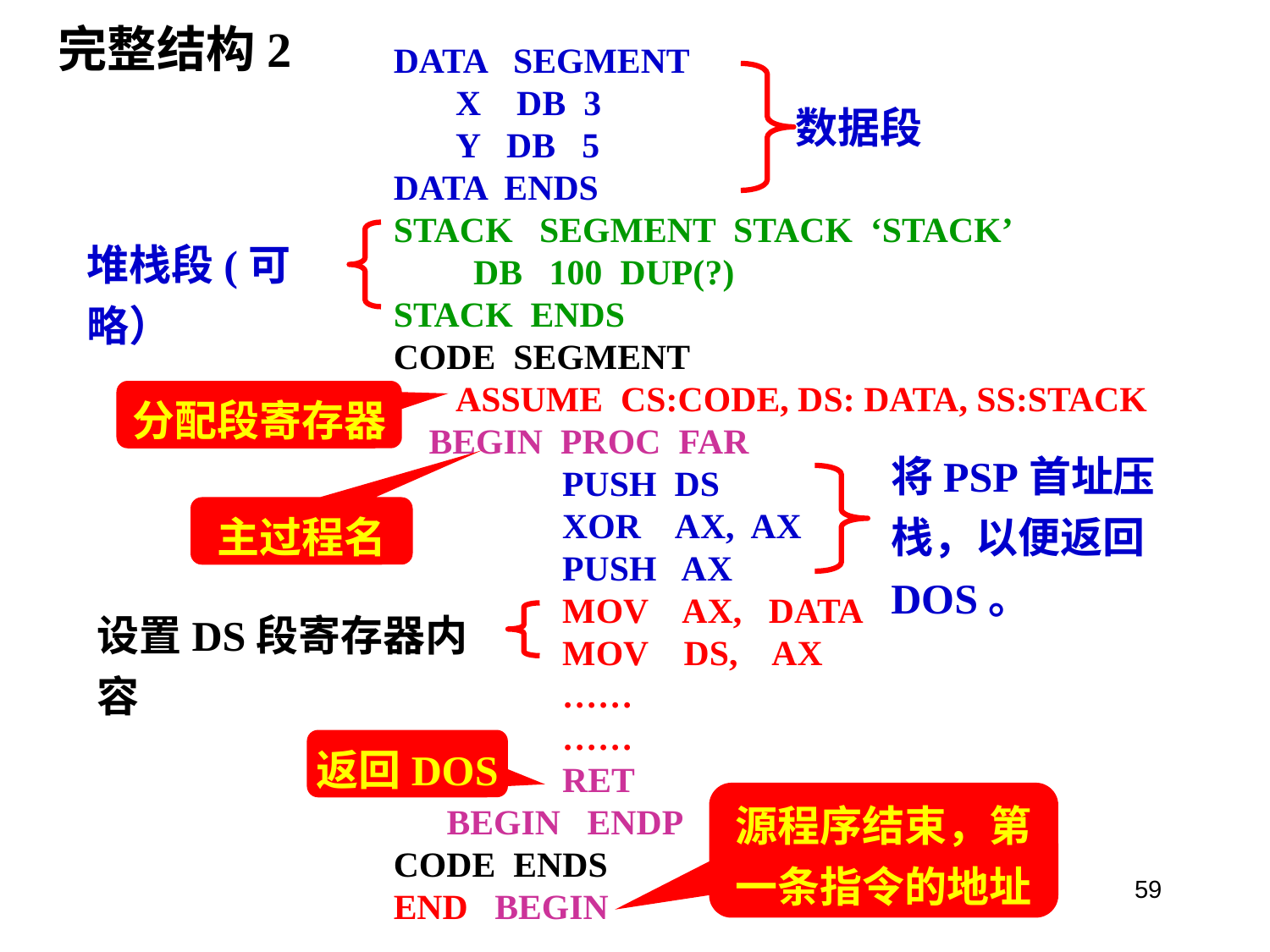

完整结构2
DATA   SEGMENT
       X    DB  3
       Y   DB   5
DATA  ENDS
STACK   SEGMENT  STACK  ‘STACK’
         DB   100  DUP(?)
STACK  ENDS
CODE  SEGMENT
       ASSUME  CS:CODE, DS: DATA, SS:STACK
    BEGIN  PROC  FAR
                   PUSH  DS
                   XOR    AX,  AX
                   PUSH   AX
                   MOV    AX,   DATA
                   MOV    DS,    AX
                   ……
                   ……
                   RET
      BEGIN   ENDP
CODE  ENDS
END   BEGIN

数据段
堆栈段(可略）

分配段寄存器
将PSP首址压栈，以便返回DOS。

主过程名
设置DS段寄存器内容

返回DOS
源程序结束，第一条指令的地址
59